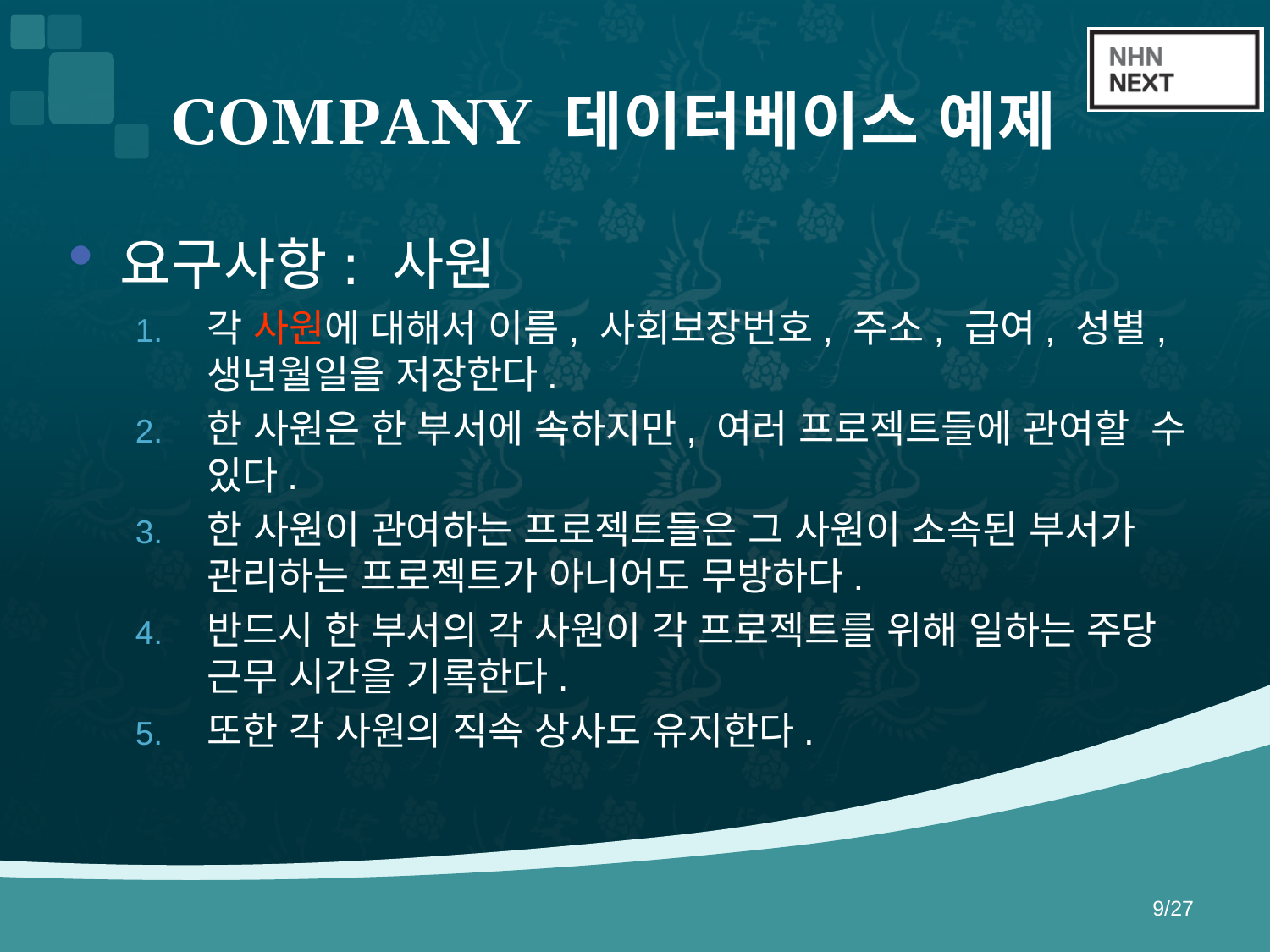

# COMPANY 데이터베이스 예제
요구사항: 사원
각 사원에 대해서 이름, 사회보장번호, 주소, 급여, 성별, 생년월일을 저장한다.
한 사원은 한 부서에 속하지만, 여러 프로젝트들에 관여할  수 있다.
한 사원이 관여하는 프로젝트들은 그 사원이 소속된 부서가 관리하는 프로젝트가 아니어도 무방하다.
반드시 한 부서의 각 사원이 각 프로젝트를 위해 일하는 주당 근무 시간을 기록한다.
또한 각 사원의 직속 상사도 유지한다.
9/27